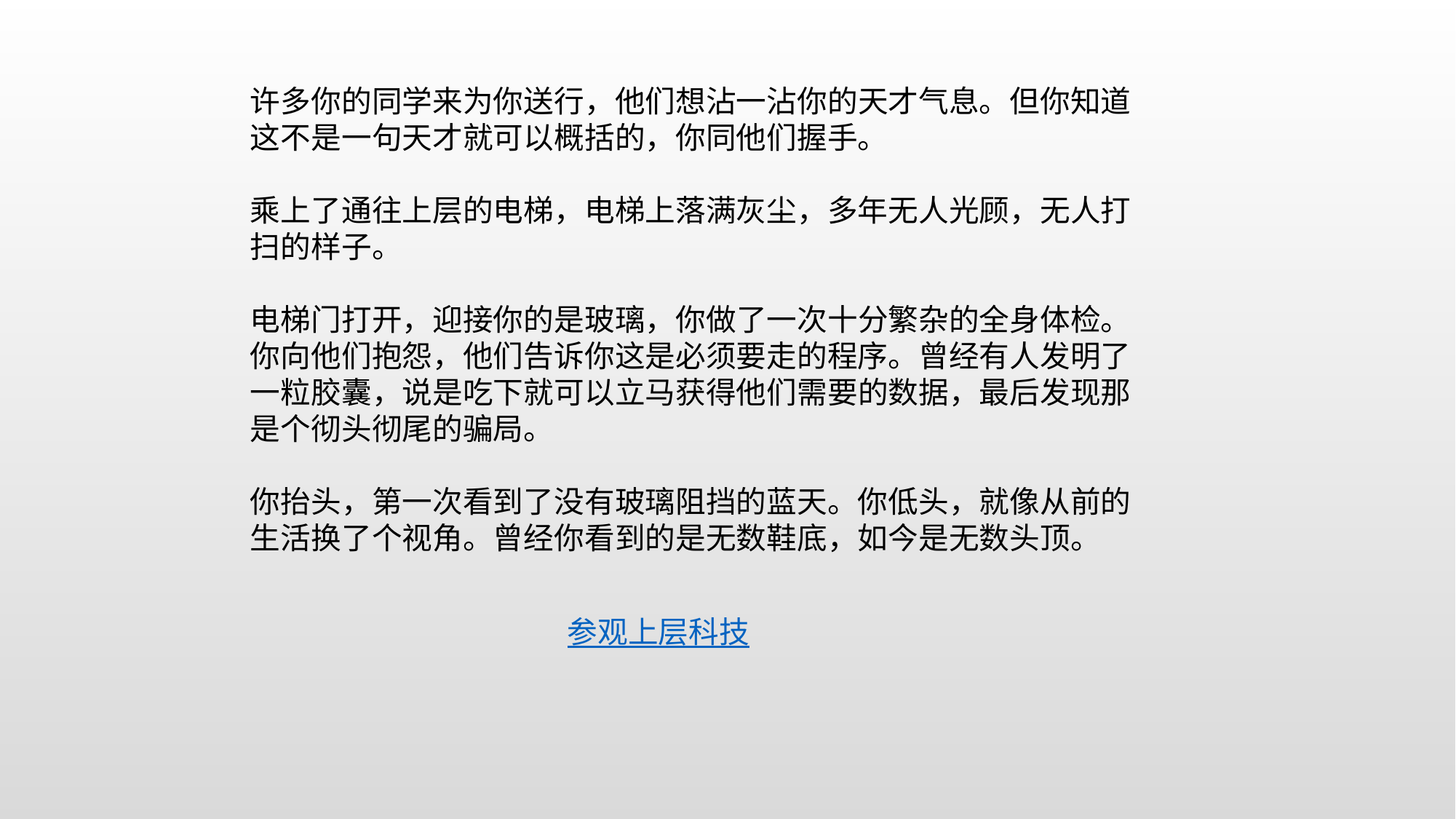

许多你的同学来为你送行，他们想沾一沾你的天才气息。但你知道这不是一句天才就可以概括的，你同他们握手。

乘上了通往上层的电梯，电梯上落满灰尘，多年无人光顾，无人打扫的样子。

电梯门打开，迎接你的是玻璃，你做了一次十分繁杂的全身体检。你向他们抱怨，他们告诉你这是必须要走的程序。曾经有人发明了一粒胶囊，说是吃下就可以立马获得他们需要的数据，最后发现那是个彻头彻尾的骗局。

你抬头，第一次看到了没有玻璃阻挡的蓝天。你低头，就像从前的生活换了个视角。曾经你看到的是无数鞋底，如今是无数头顶。
参观上层科技